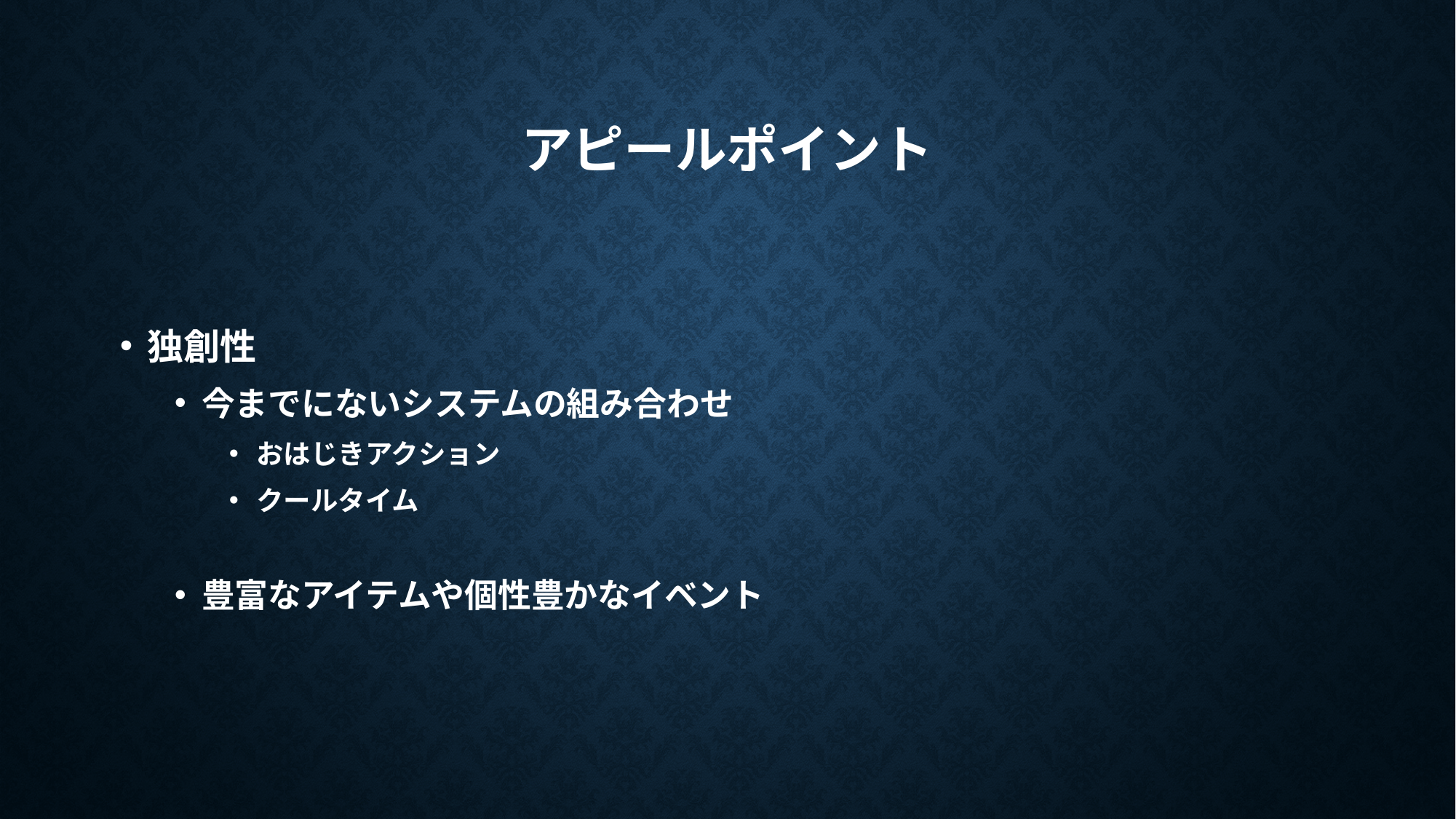

# アピールポイント

独創性
今までにないシステムの組み合わせ
おはじきアクション
クールタイム

豊富なアイテムや個性豊かなイベント